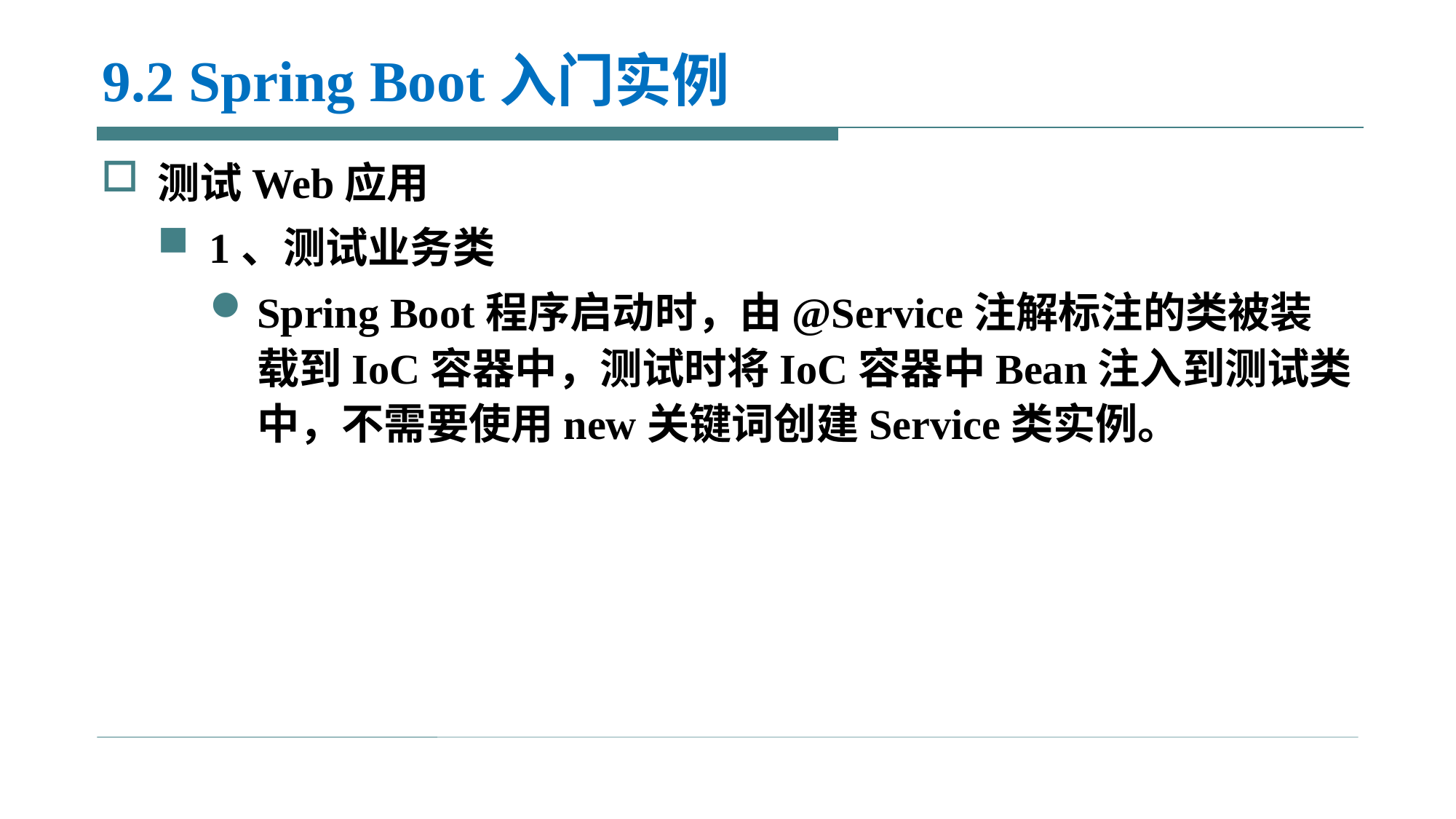

# 9.2 Spring Boot入门实例
测试Web应用
1、测试业务类
Spring Boot程序启动时，由@Service注解标注的类被装载到IoC容器中，测试时将IoC容器中Bean注入到测试类中，不需要使用new关键词创建Service类实例。
25